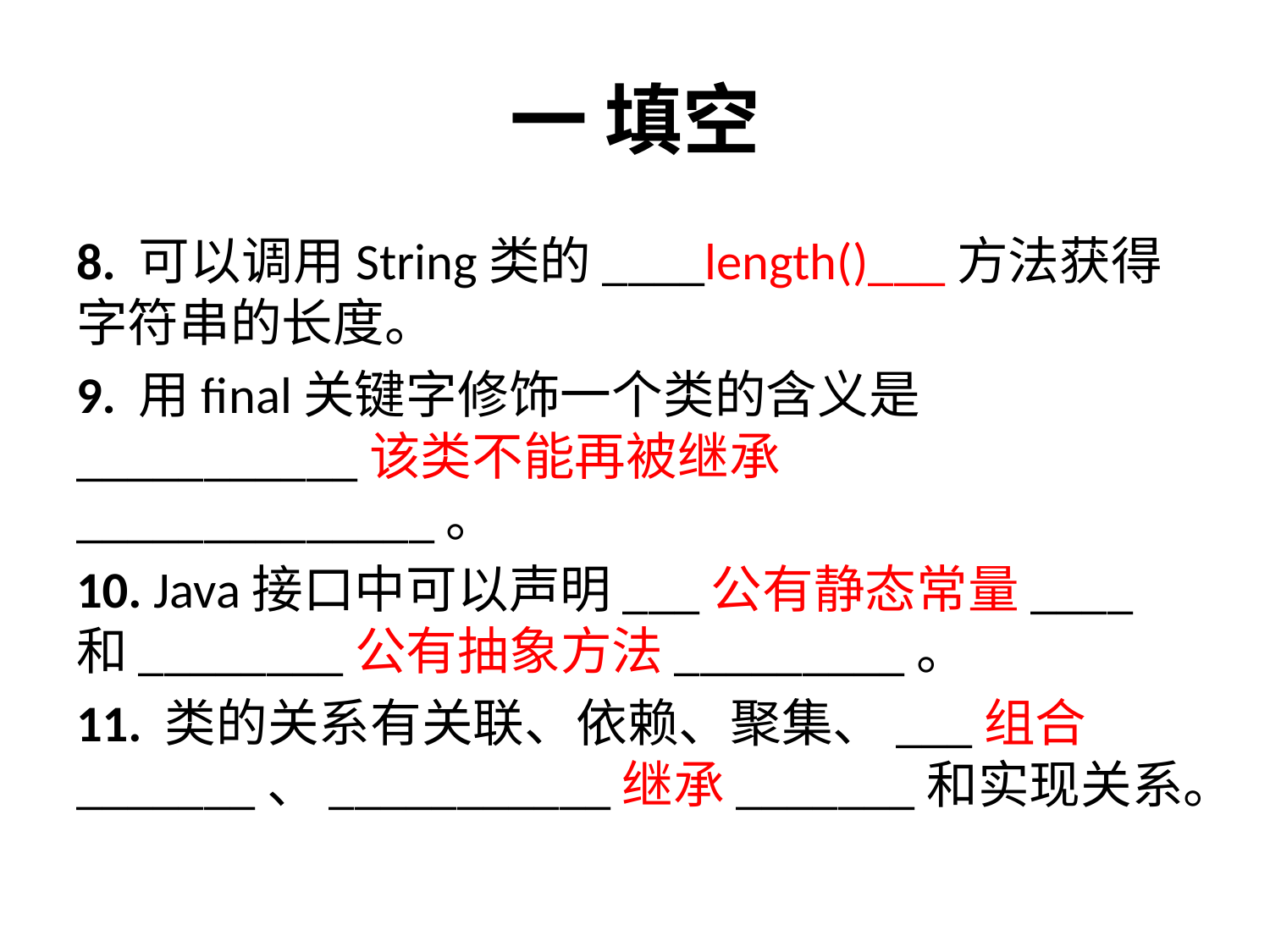

# 一 填空
8. 可以调用String类的____length()___方法获得字符串的长度。
9. 用final关键字修饰一个类的含义是___________该类不能再被继承______________。
10. Java接口中可以声明___公有静态常量____和________公有抽象方法_________。
11. 类的关系有关联、依赖、聚集、___组合_______、___________继承_______和实现关系。